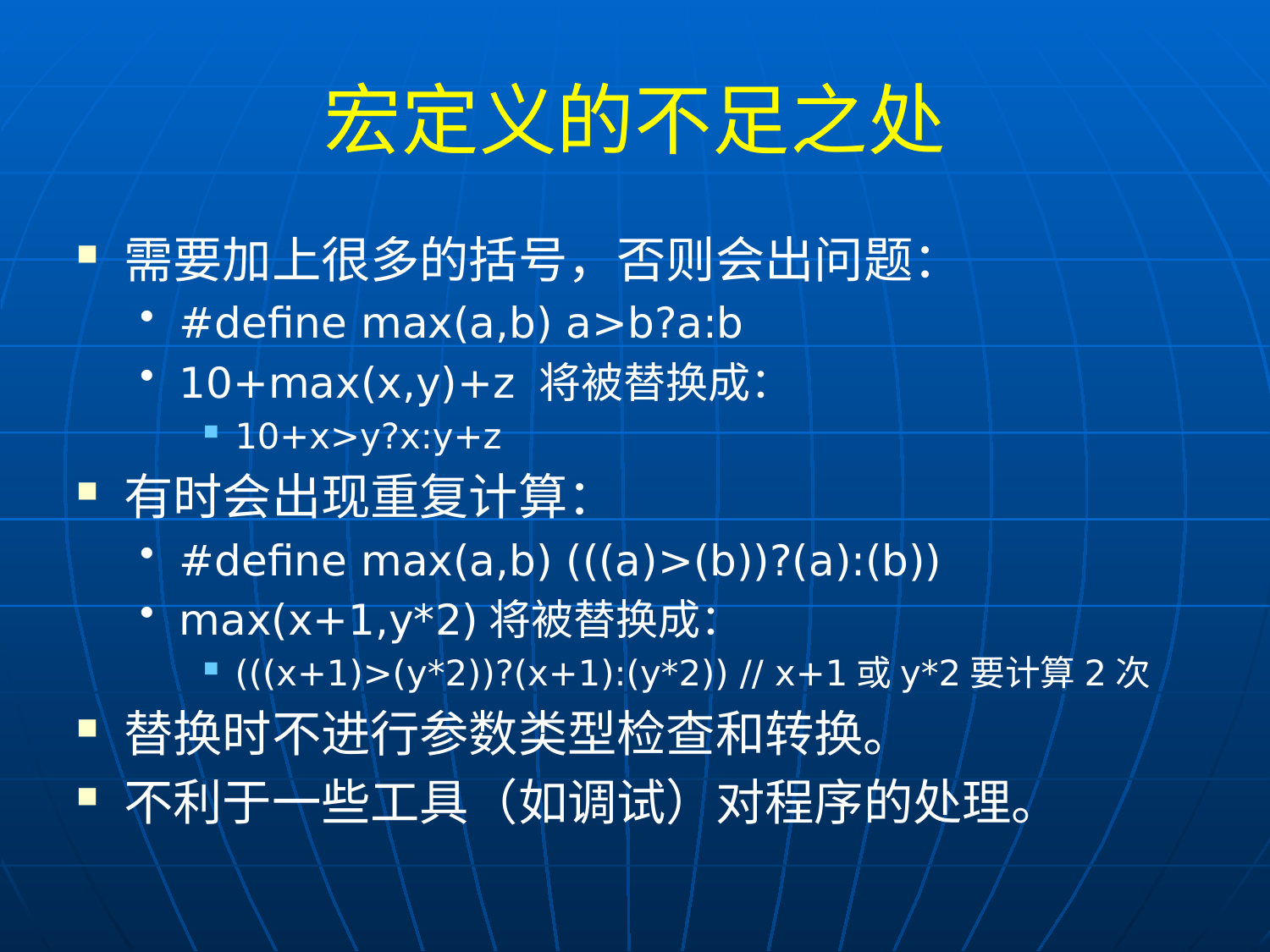

# 宏定义的不足之处
需要加上很多的括号，否则会出问题：
#define max(a,b) a>b?a:b
10+max(x,y)+z 将被替换成：
10+x>y?x:y+z
有时会出现重复计算：
#define max(a,b) (((a)>(b))?(a):(b))
max(x+1,y*2)将被替换成：
(((x+1)>(y*2))?(x+1):(y*2)) // x+1或y*2要计算2次
替换时不进行参数类型检查和转换。
不利于一些工具（如调试）对程序的处理。